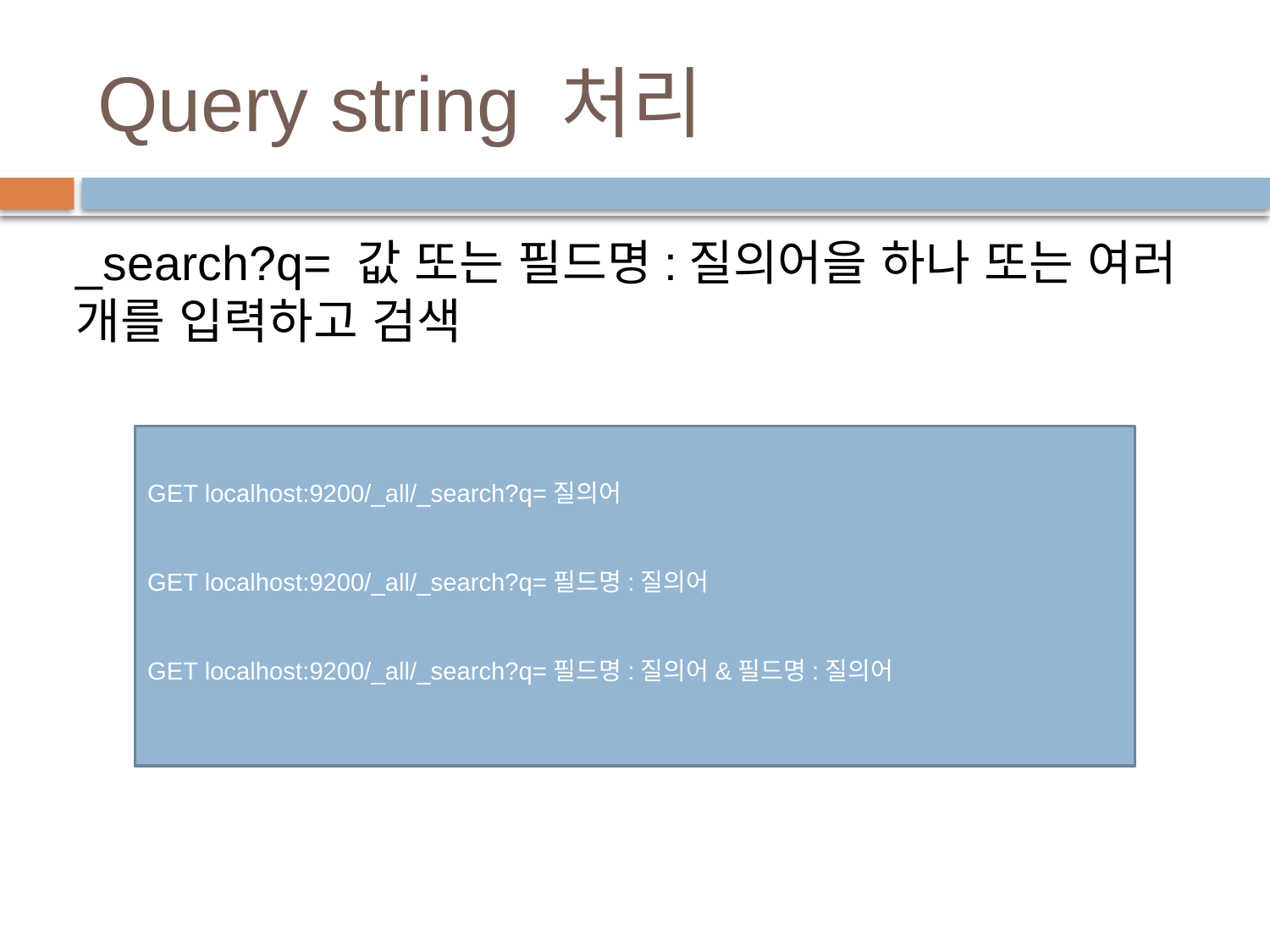

# Query string 처리
_search?q= 값 또는 필드명:질의어을 하나 또는 여러 개를 입력하고 검색
GET localhost:9200/_all/_search?q=질의어

GET localhost:9200/_all/_search?q=필드명:질의어

GET localhost:9200/_all/_search?q=필드명:질의어&필드명:질의어